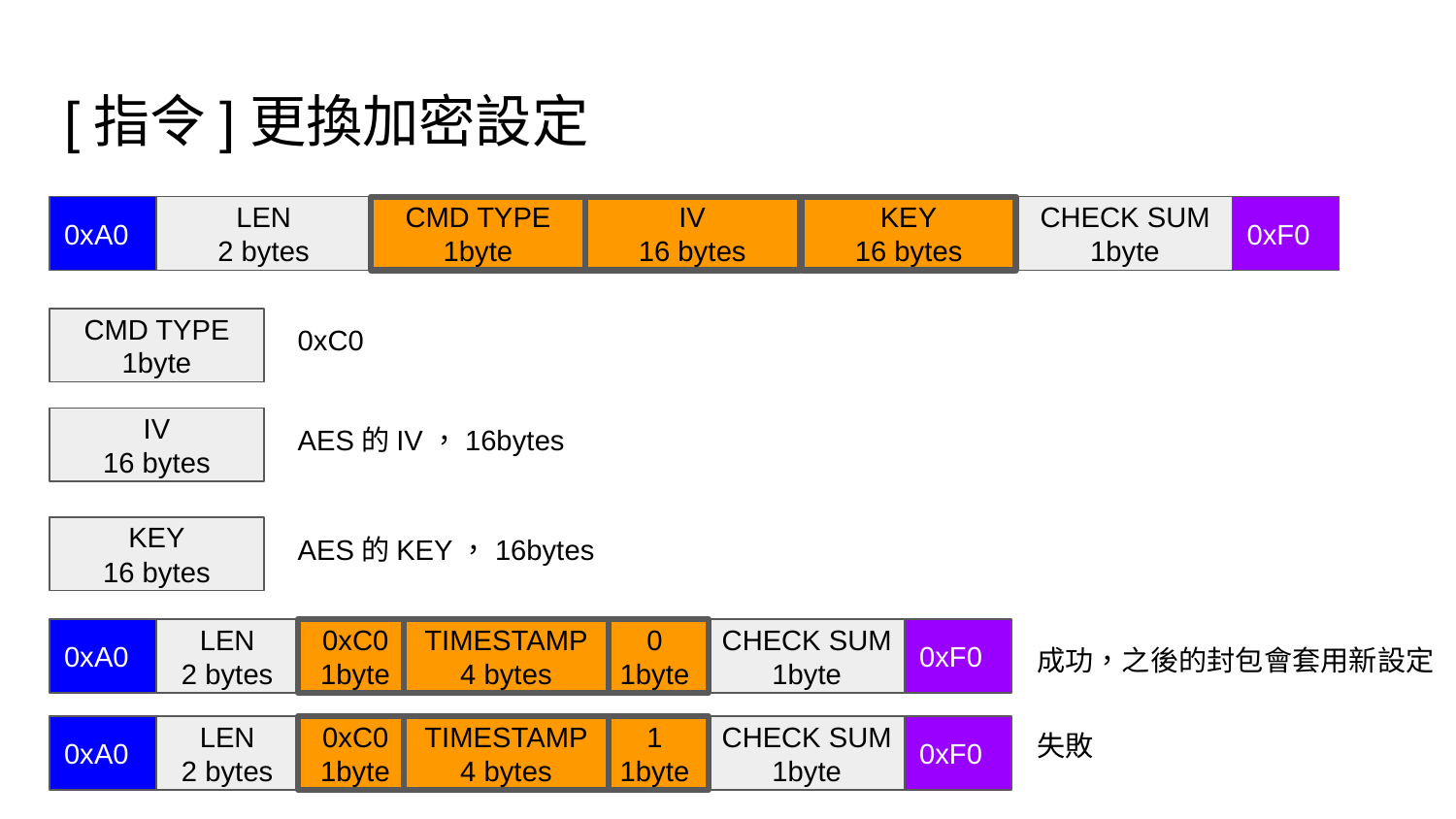

# [指令]更換加密設定
0xA0
LEN
2 bytes
CMD TYPE
1byte
IV
16 bytes
KEY
16 bytes
CHECK SUM
1byte
0xF0
CMD TYPE
1byte
0xC0
IV
16 bytes
AES的IV，16bytes

KEY
16 bytes
AES的KEY，16bytes

0xA0
LEN
2 bytes
0xC0
1byte
TIMESTAMP
4 bytes
0
1byte
CHECK SUM
1byte
0xF0
成功，之後的封包會套用新設定
失敗
0xA0
LEN
2 bytes
0xC0
1byte
TIMESTAMP
4 bytes
1
1byte
CHECK SUM
1byte
0xF0